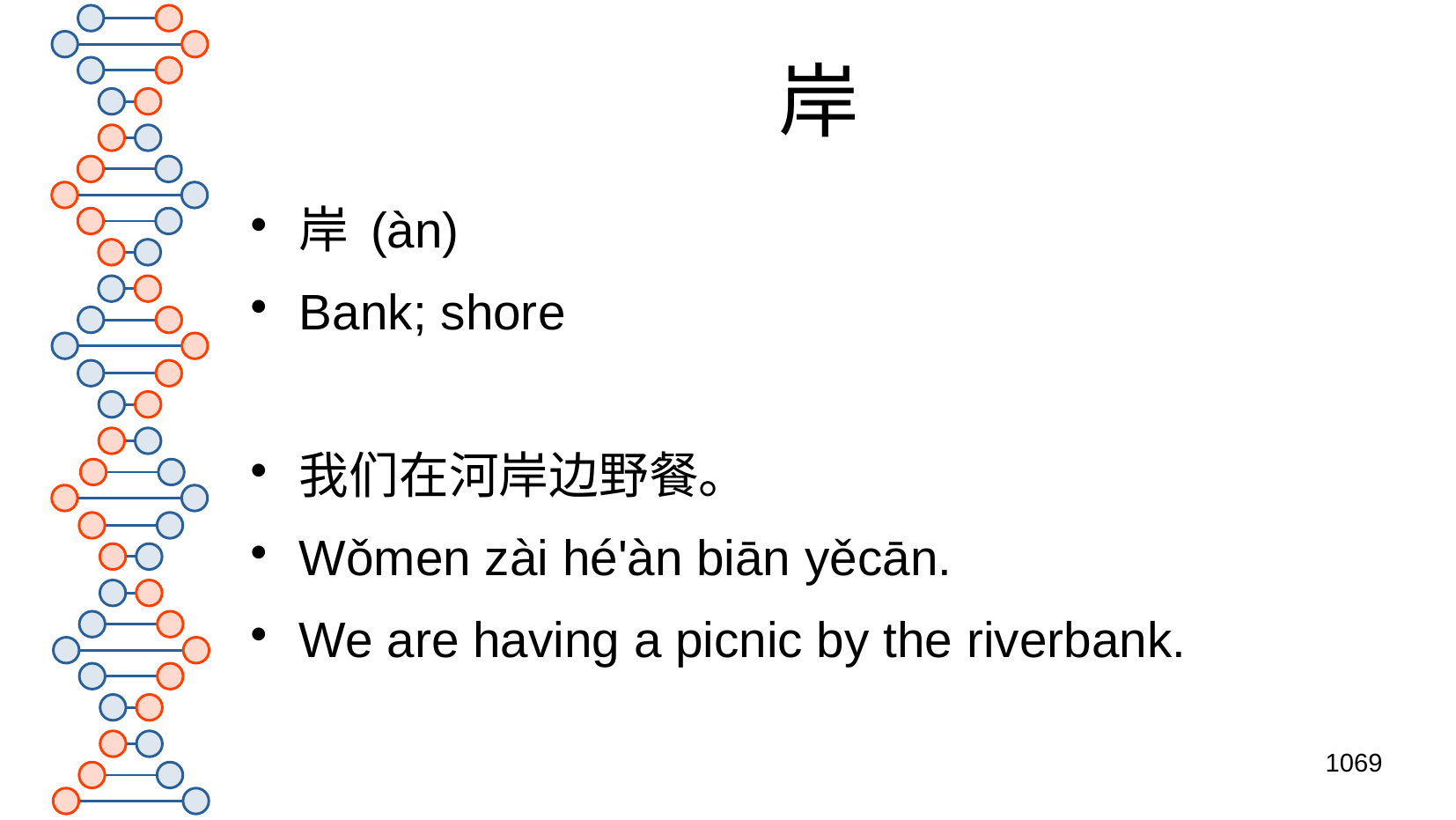

# 岸
岸 (àn)
Bank; shore

我们在河岸边野餐。
Wǒmen zài hé'àn biān yěcān.
We are having a picnic by the riverbank.

1069